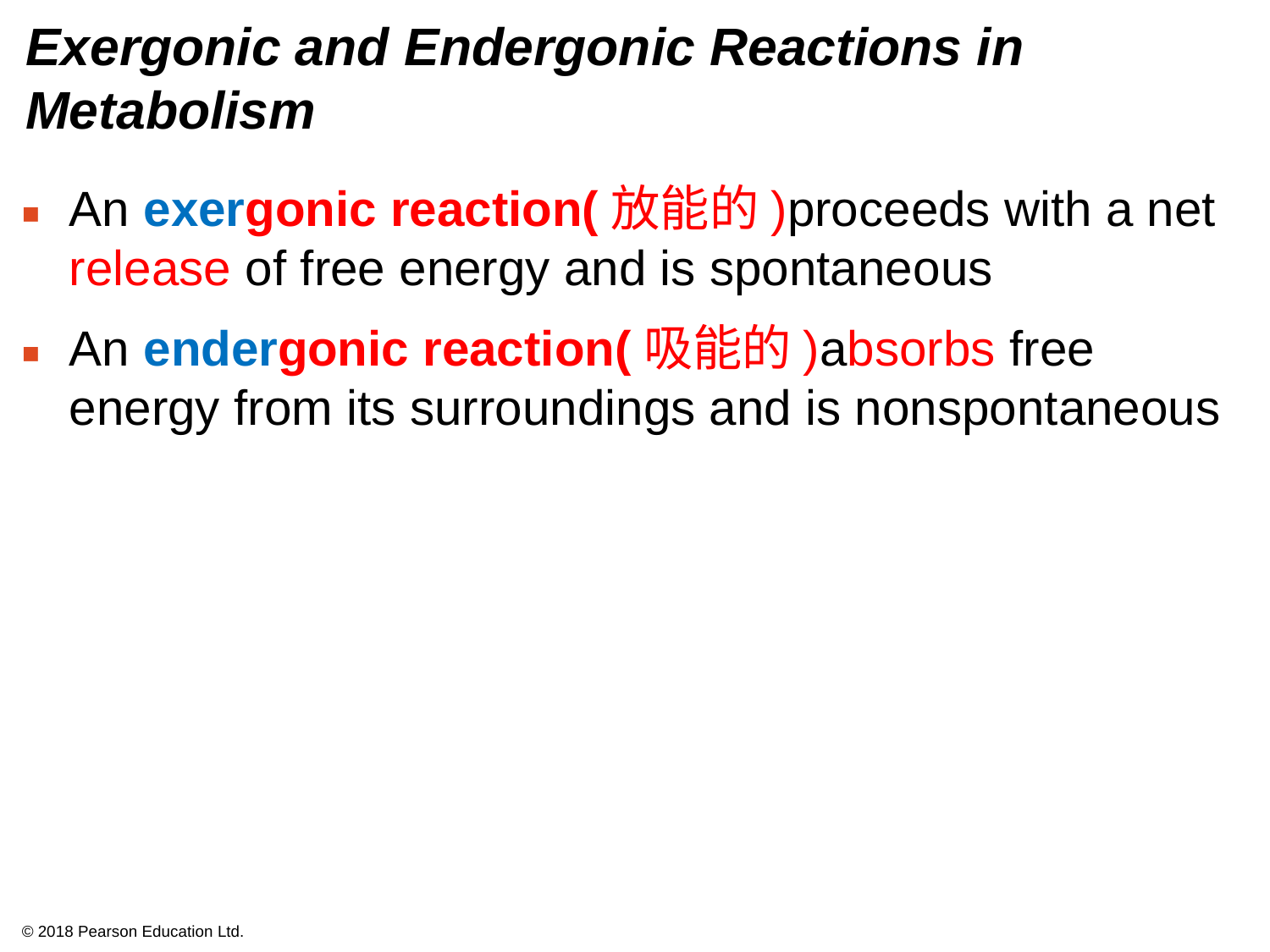

# Exergonic and Endergonic Reactions in Metabolism
An exergonic reaction(放能的)proceeds with a net release of free energy and is spontaneous
An endergonic reaction(吸能的)absorbs free energy from its surroundings and is nonspontaneous
© 2018 Pearson Education Ltd.